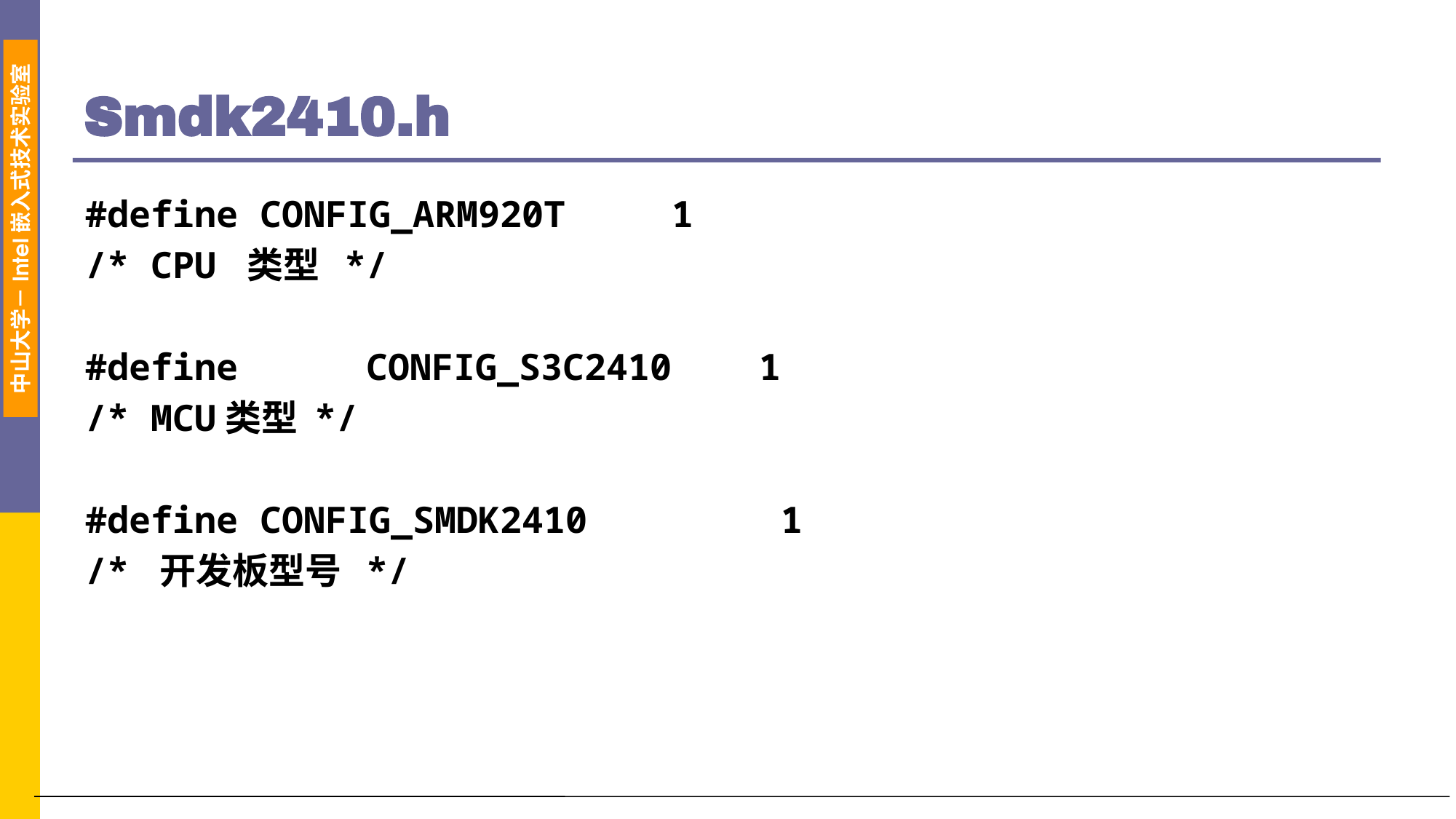

# Smdk2410.h
#define CONFIG_ARM920T	1
/* CPU 类型	*/

#define	 CONFIG_S3C2410    1
/* MCU类型 */

#define CONFIG_SMDK2410		1
/* 开发板型号  */